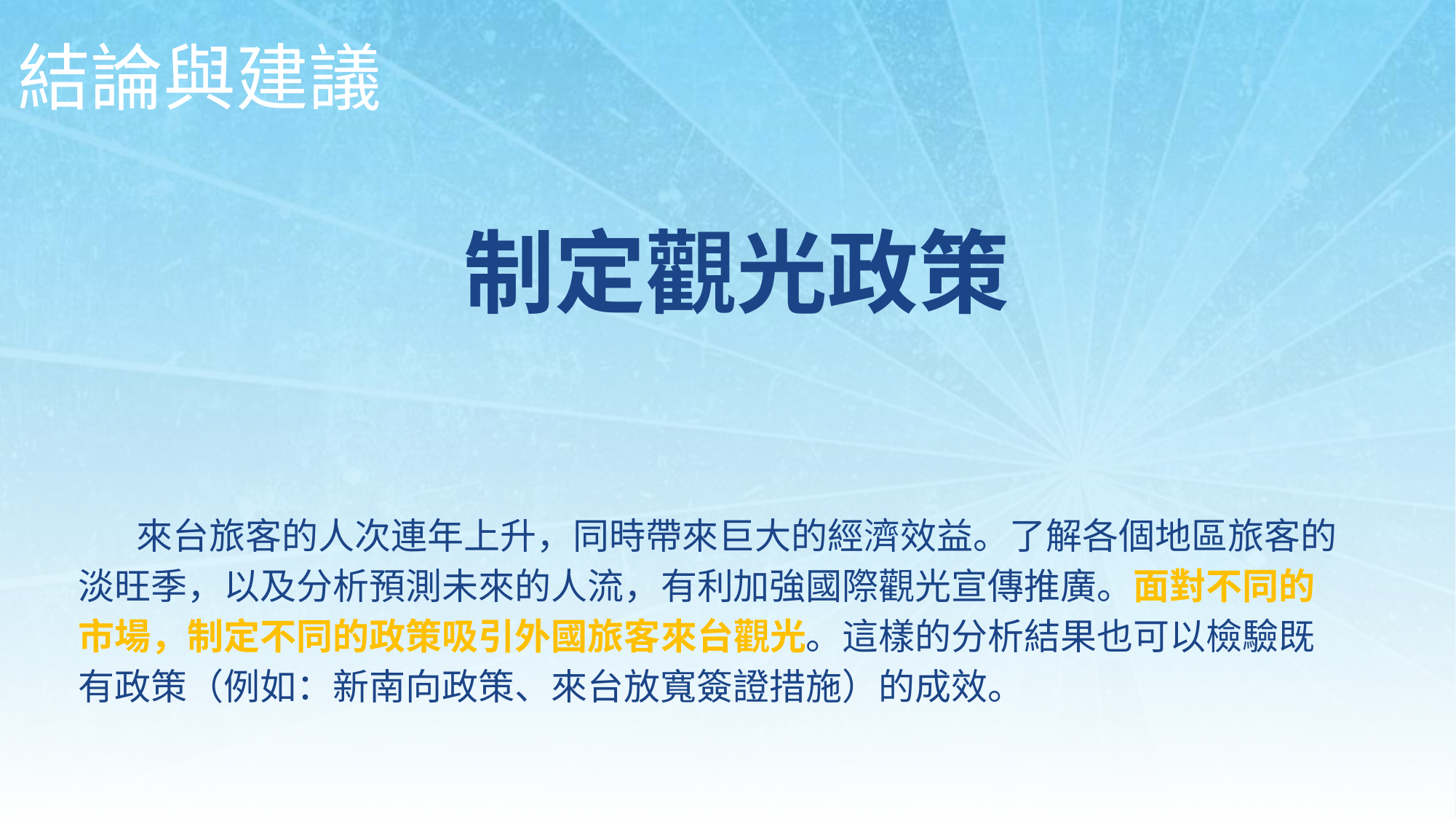

結論與建議

制定觀光政策

      來台旅客的人次連年上升，同時帶來巨大的經濟效益。了解各個地區旅客的淡旺季，以及分析預測未來的人流，有利加強國際觀光宣傳推廣。面對不同的市場，制定不同的政策吸引外國旅客來台觀光。這樣的分析結果也可以檢驗既有政策（例如：新南向政策、來台放寬簽證措施）的成效。